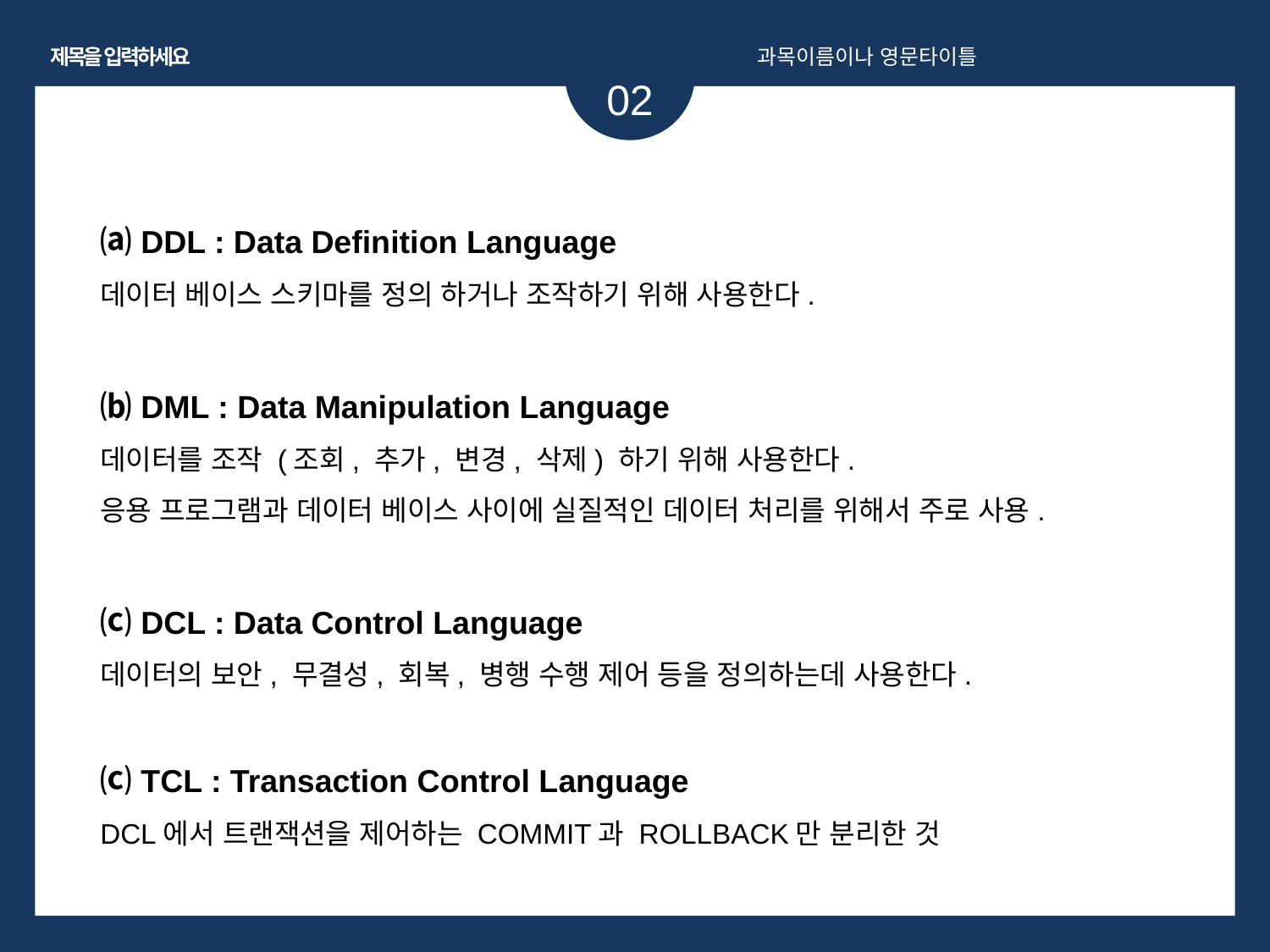

제목을 입력하세요
과목이름이나 영문타이틀
02

⒜ DDL : Data Definition Language
데이터 베이스 스키마를 정의 하거나 조작하기 위해 사용한다.
⒝ DML : Data Manipulation Language
데이터를 조작 (조회, 추가, 변경, 삭제) 하기 위해 사용한다.
응용 프로그램과 데이터 베이스 사이에 실질적인 데이터 처리를 위해서 주로 사용.

⒞ DCL : Data Control Language
데이터의 보안, 무결성, 회복, 병행 수행 제어 등을 정의하는데 사용한다.
⒞ TCL : Transaction Control Language
DCL에서 트랜잭션을 제어하는 COMMIT과 ROLLBACK만 분리한 것